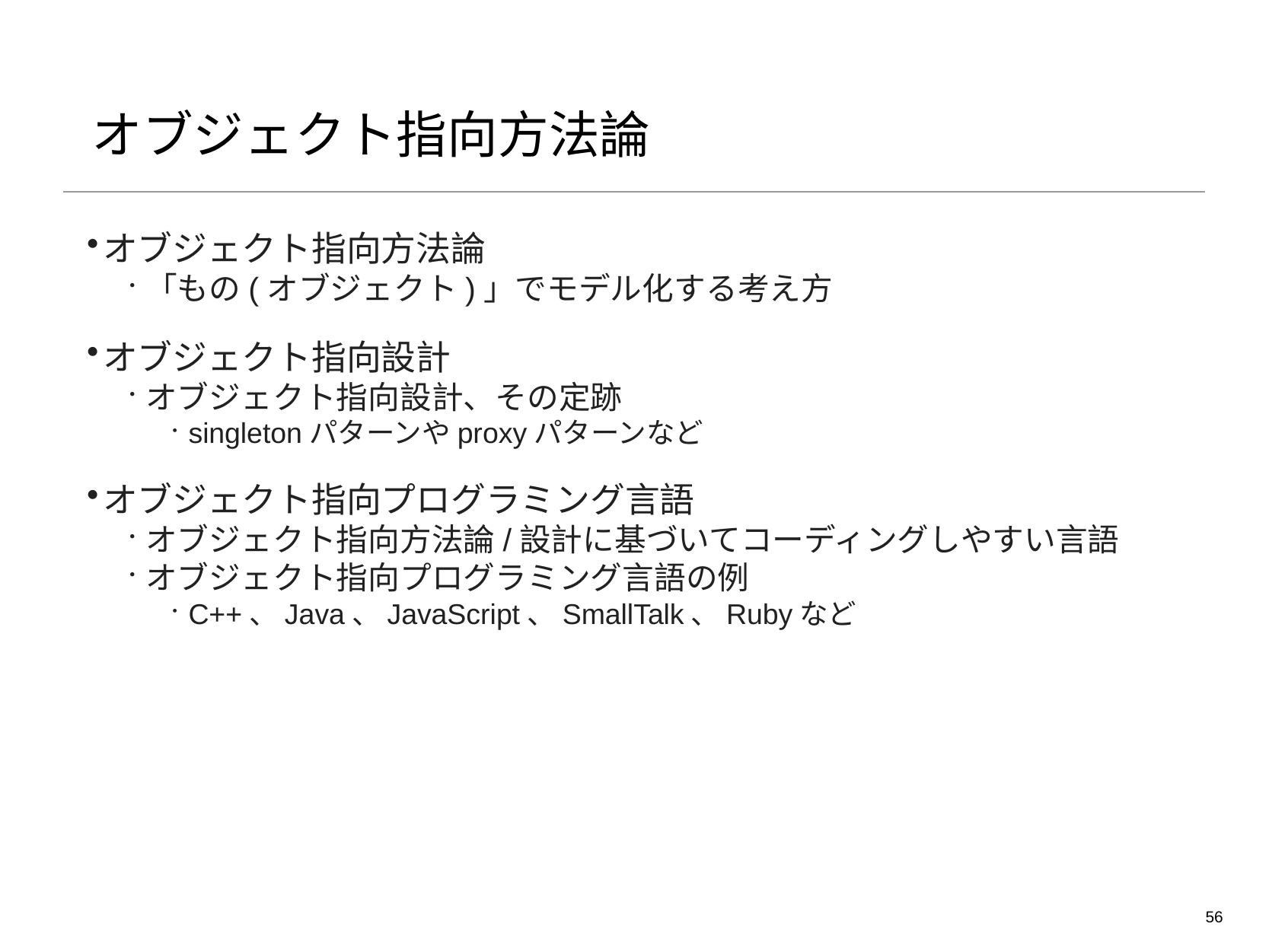

# オブジェクト指向方法論
オブジェクト指向方法論
「もの(オブジェクト)」でモデル化する考え方
オブジェクト指向設計
オブジェクト指向設計、その定跡
singletonパターンやproxyパターンなど
オブジェクト指向プログラミング言語
オブジェクト指向方法論/設計に基づいてコーディングしやすい言語
オブジェクト指向プログラミング言語の例
C++、Java、JavaScript、SmallTalk、Rubyなど
56